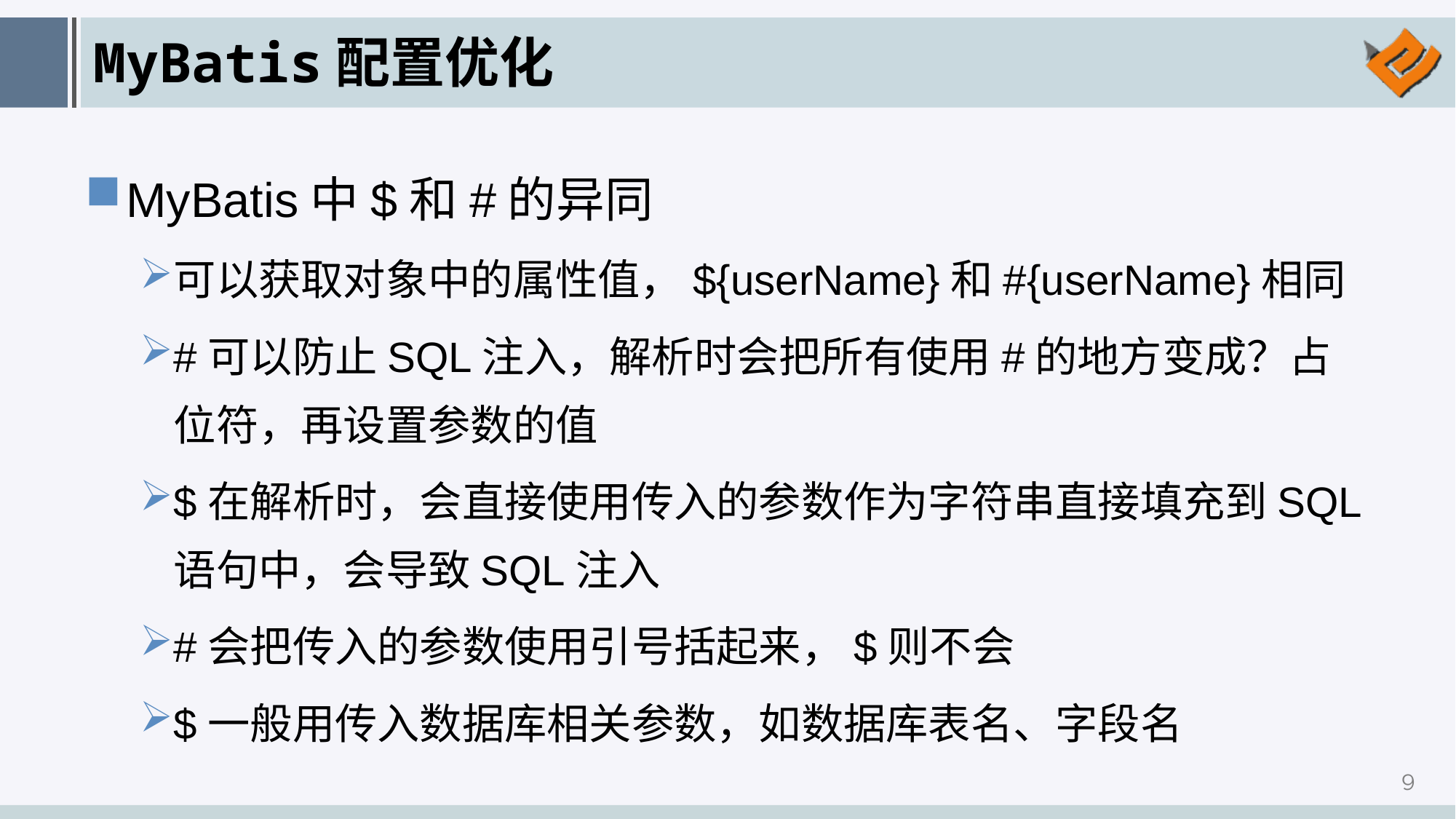

# MyBatis配置优化
MyBatis中$和#的异同
可以获取对象中的属性值，${userName}和#{userName}相同
#可以防止SQL注入，解析时会把所有使用#的地方变成？占位符，再设置参数的值
$在解析时，会直接使用传入的参数作为字符串直接填充到SQL语句中，会导致SQL注入
#会把传入的参数使用引号括起来，$则不会
$一般用传入数据库相关参数，如数据库表名、字段名